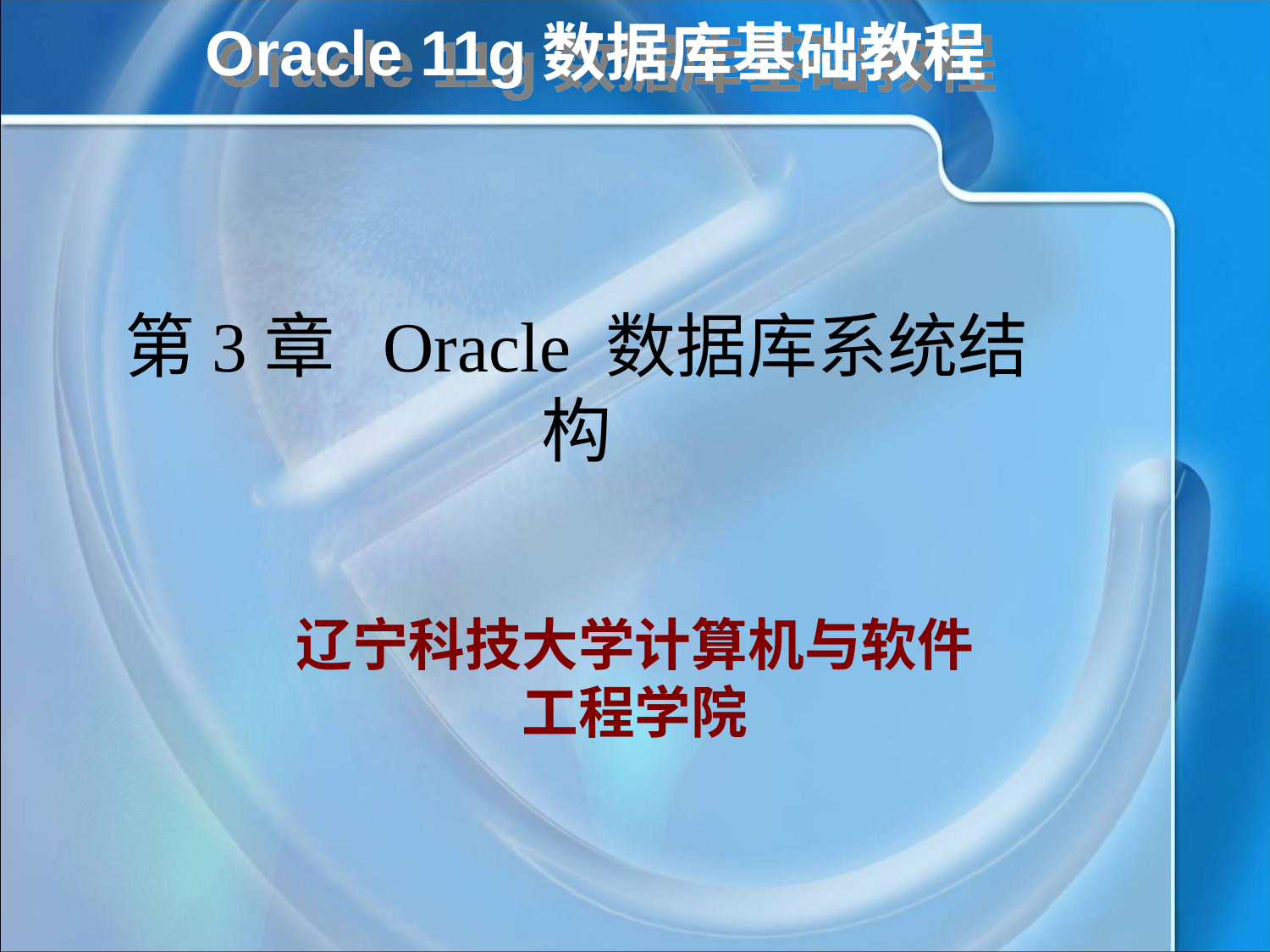

Oracle 11g数据库基础教程
第3章  Oracle 数据库系统结构
辽宁科技大学计算机与软件工程学院
1